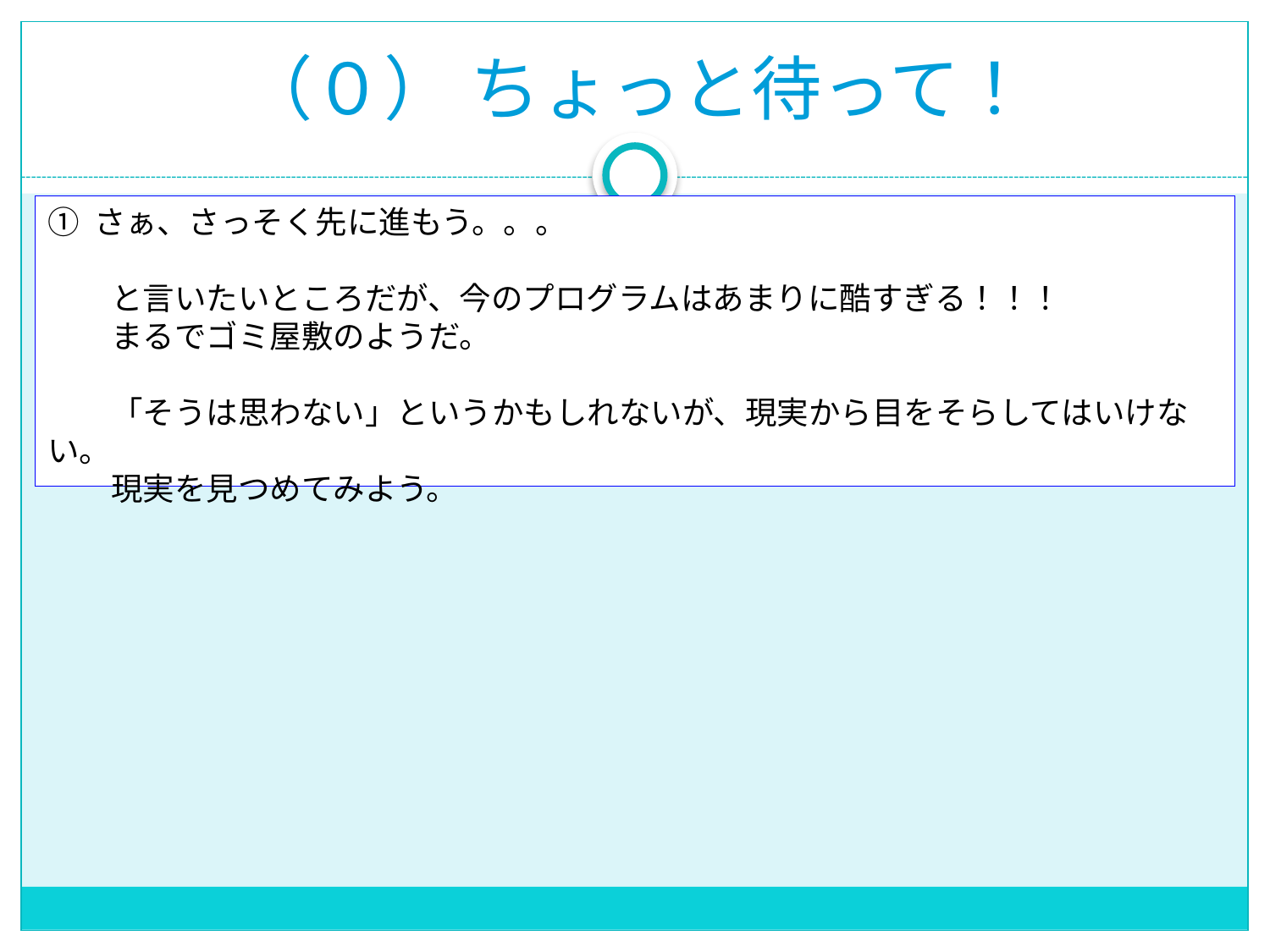

（０） ちょっと待って！
① さぁ、さっそく先に進もう。。。

　　と言いたいところだが、今のプログラムはあまりに酷すぎる！！！
　　まるでゴミ屋敷のようだ。

　　「そうは思わない」というかもしれないが、現実から目をそらしてはいけない。
　　現実を見つめてみよう。